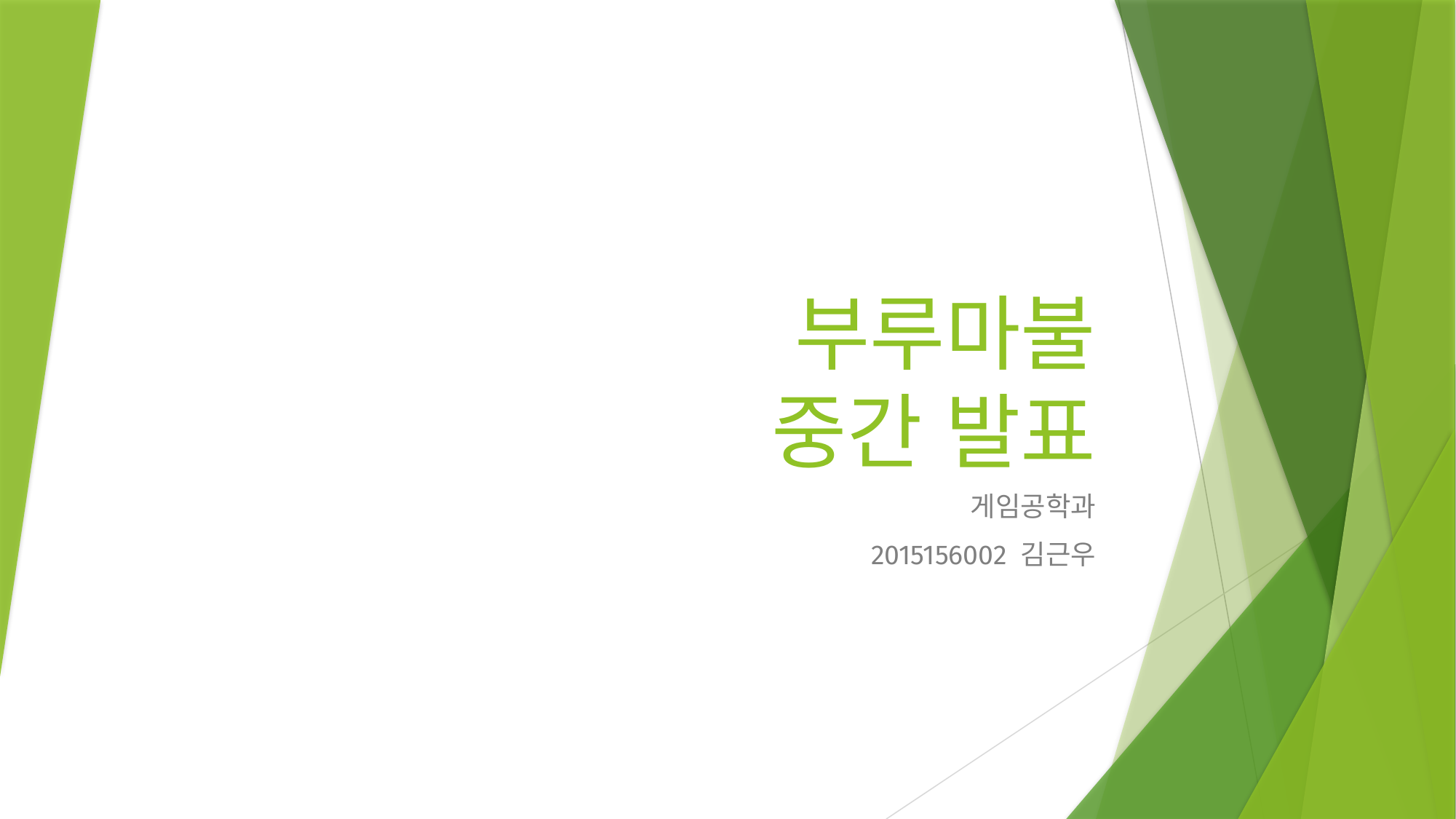

# 부루마불 중간 발표
게임공학과
2015156002 김근우